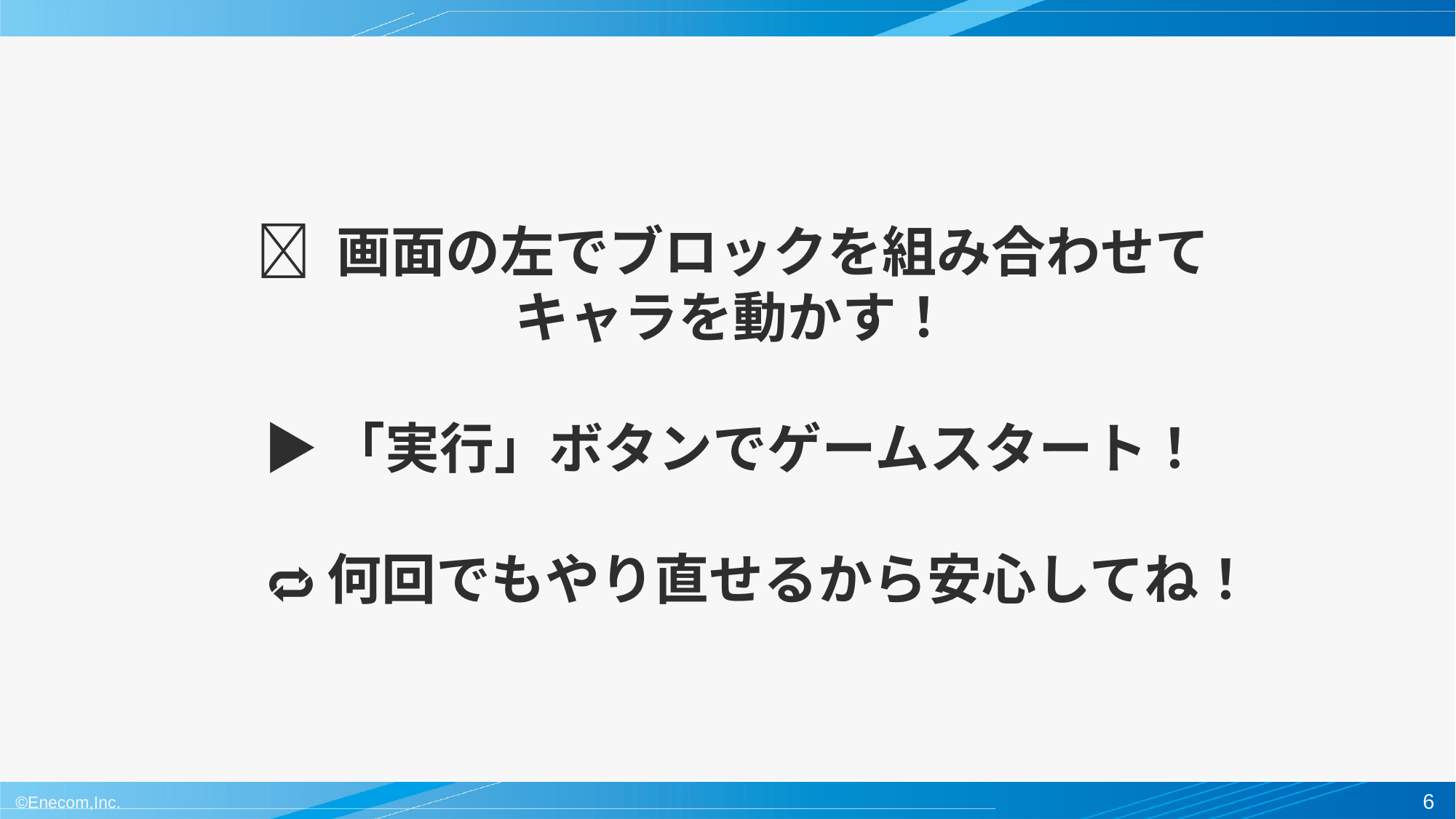

# 🧱 画面の左でブロックを組み合わせて キャラを動かす！ ▶️ 「実行」ボタンでゲームスタート！ 　🔁 何回でもやり直せるから安心してね！
6